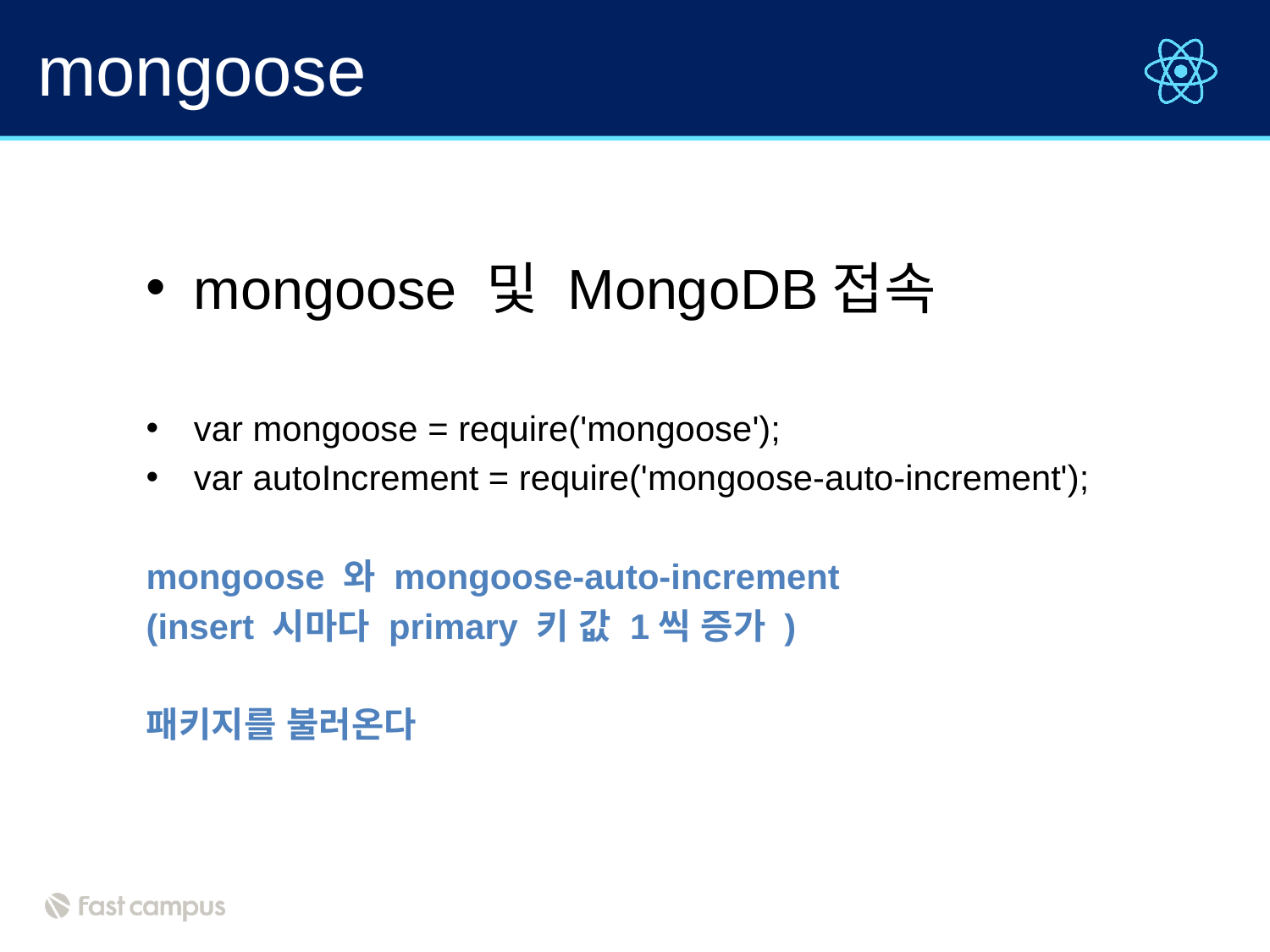

# mongoose
mongoose 및 MongoDB접속

var mongoose = require('mongoose');
var autoIncrement = require('mongoose-auto-increment');

mongoose 와 mongoose-auto-increment
(insert 시마다 primary 키 값 1씩 증가 )

패키지를 불러온다